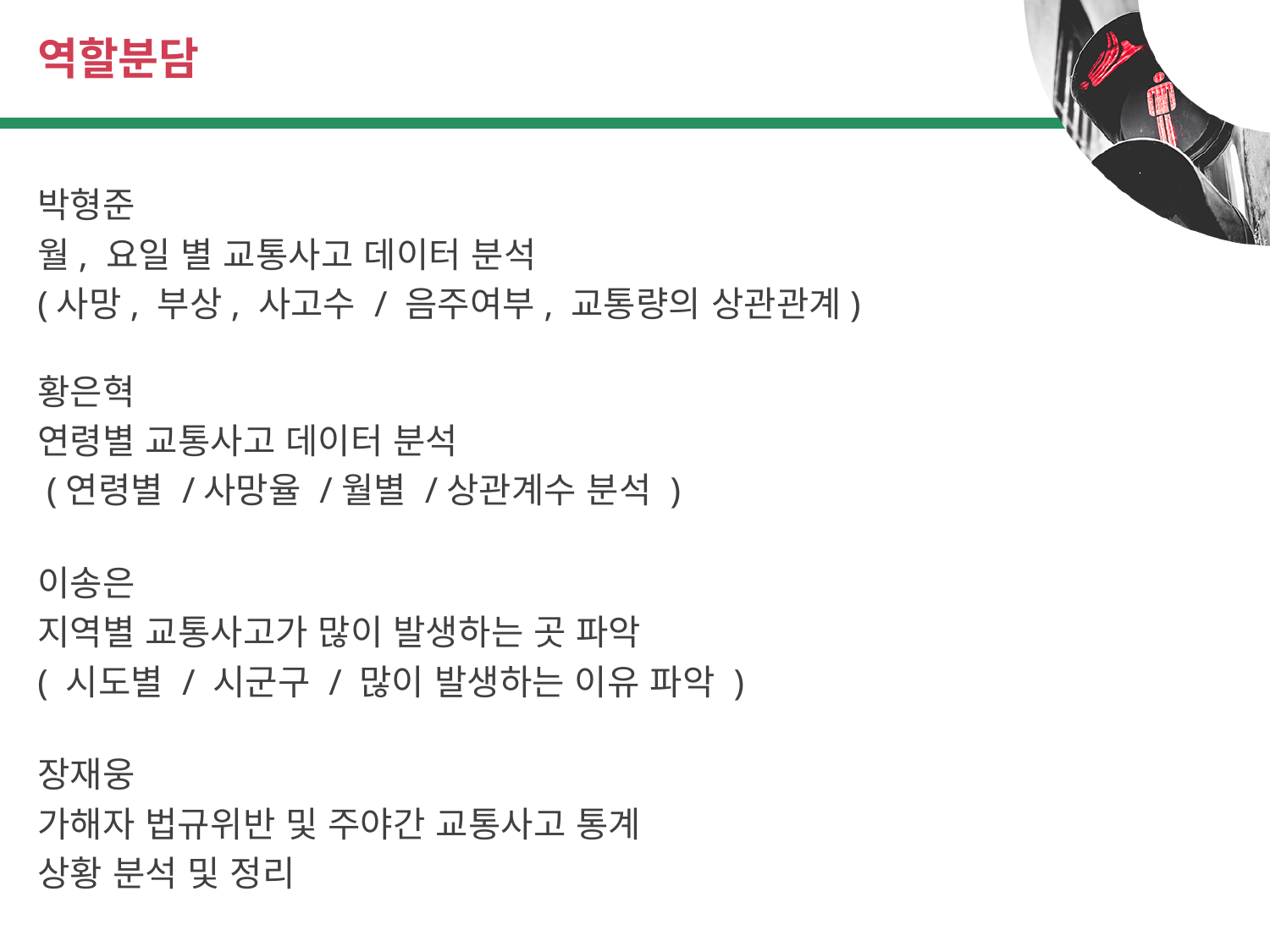

# 역할분담
박형준
월, 요일 별 교통사고 데이터 분석
(사망, 부상, 사고수 / 음주여부, 교통량의 상관관계)
황은혁
연령별 교통사고 데이터 분석
 (연령별 /사망율 /월별 /상관계수 분석 )
이송은
지역별 교통사고가 많이 발생하는 곳 파악
( 시도별 / 시군구 / 많이 발생하는 이유 파악 )
장재웅
가해자 법규위반 및 주야간 교통사고 통계
상황 분석 및 정리